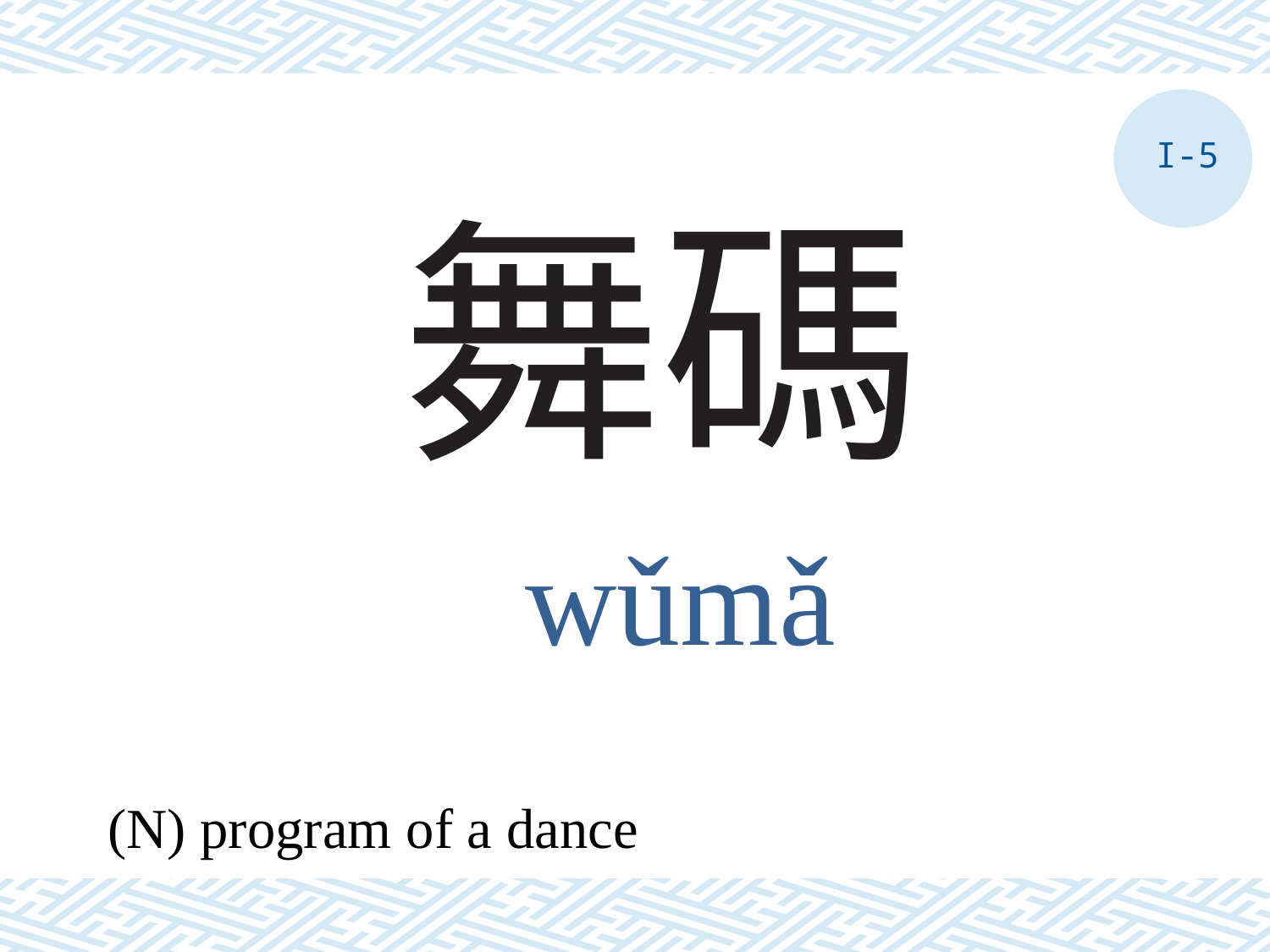

I-5

# 舞碼
wǔmǎ
(N) program of a dance